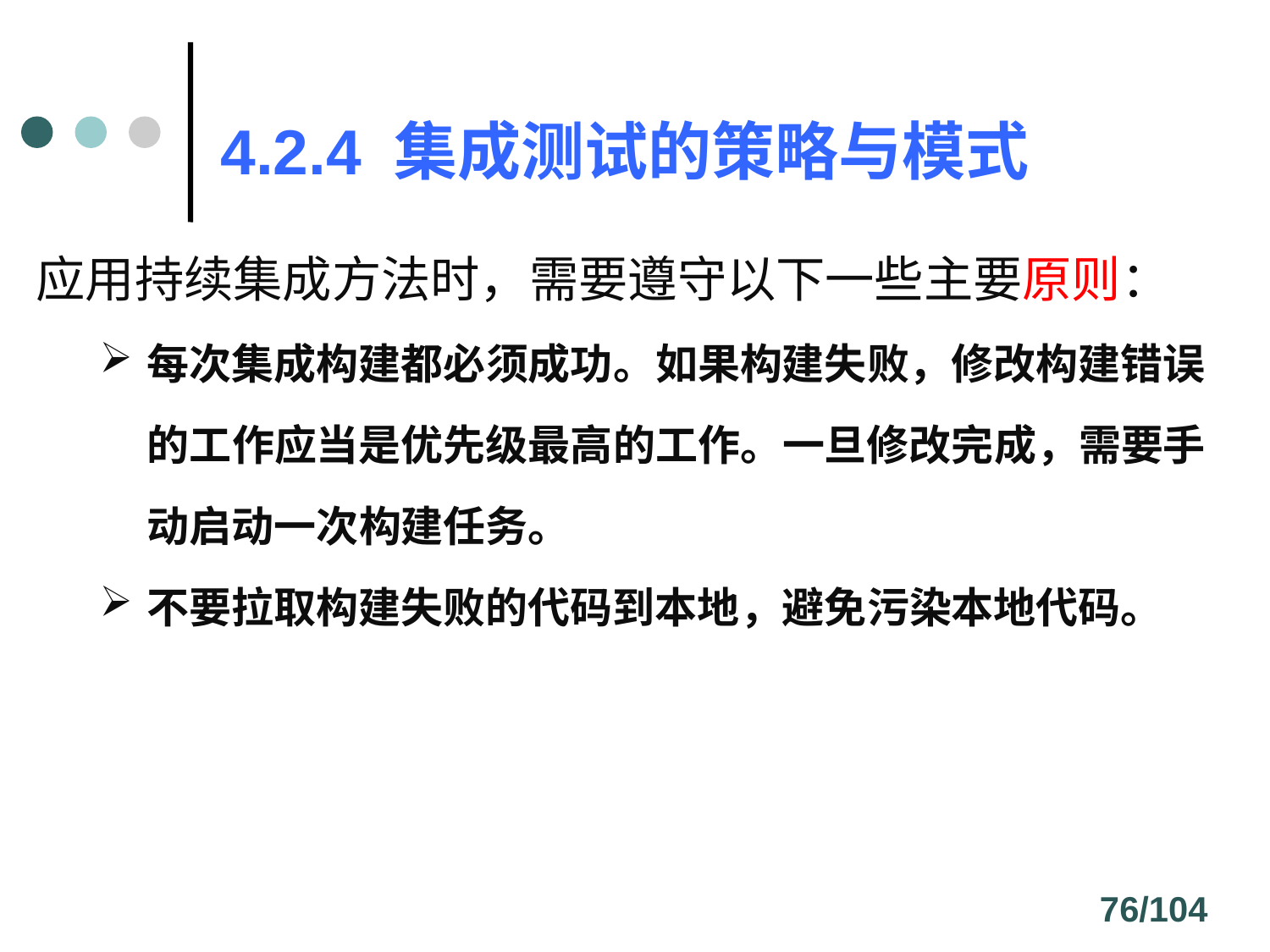

# 4.2.4 集成测试的策略与模式
应用持续集成方法时，需要遵守以下一些主要原则：
每次集成构建都必须成功。如果构建失败，修改构建错误的工作应当是优先级最高的工作。一旦修改完成，需要手动启动一次构建任务。
不要拉取构建失败的代码到本地，避免污染本地代码。
76/104